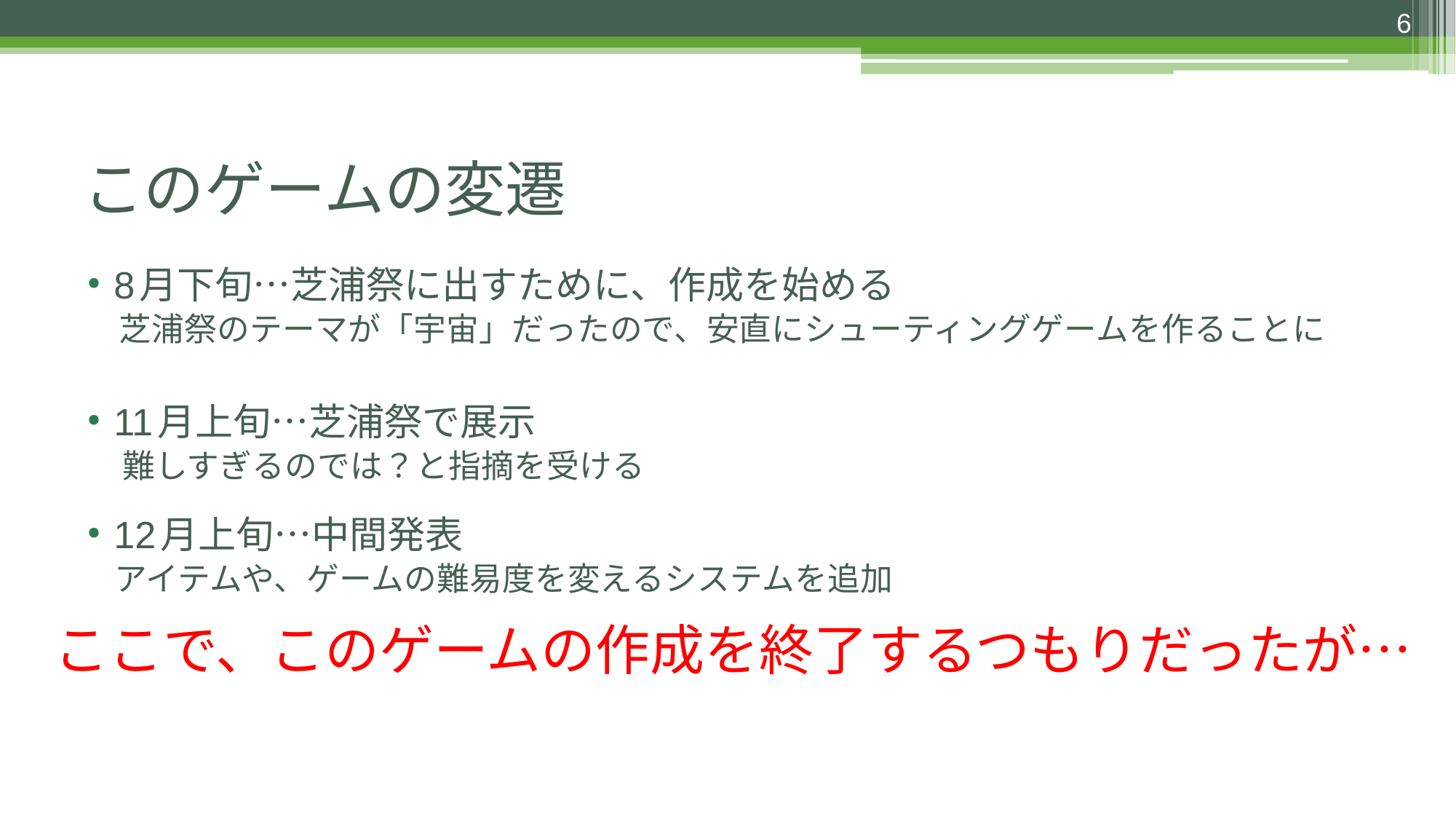

6
# このゲームの変遷
8月下旬…芝浦祭に出すために、作成を始める
　芝浦祭のテーマが「宇宙」だったので、安直にシューティングゲームを作ることに

11月上旬…芝浦祭で展示
　　難しすぎるのでは？と指摘を受ける

12月上旬…中間発表
　アイテムや、ゲームの難易度を変えるシステムを追加

ここで、このゲームの作成を終了するつもりだったが…